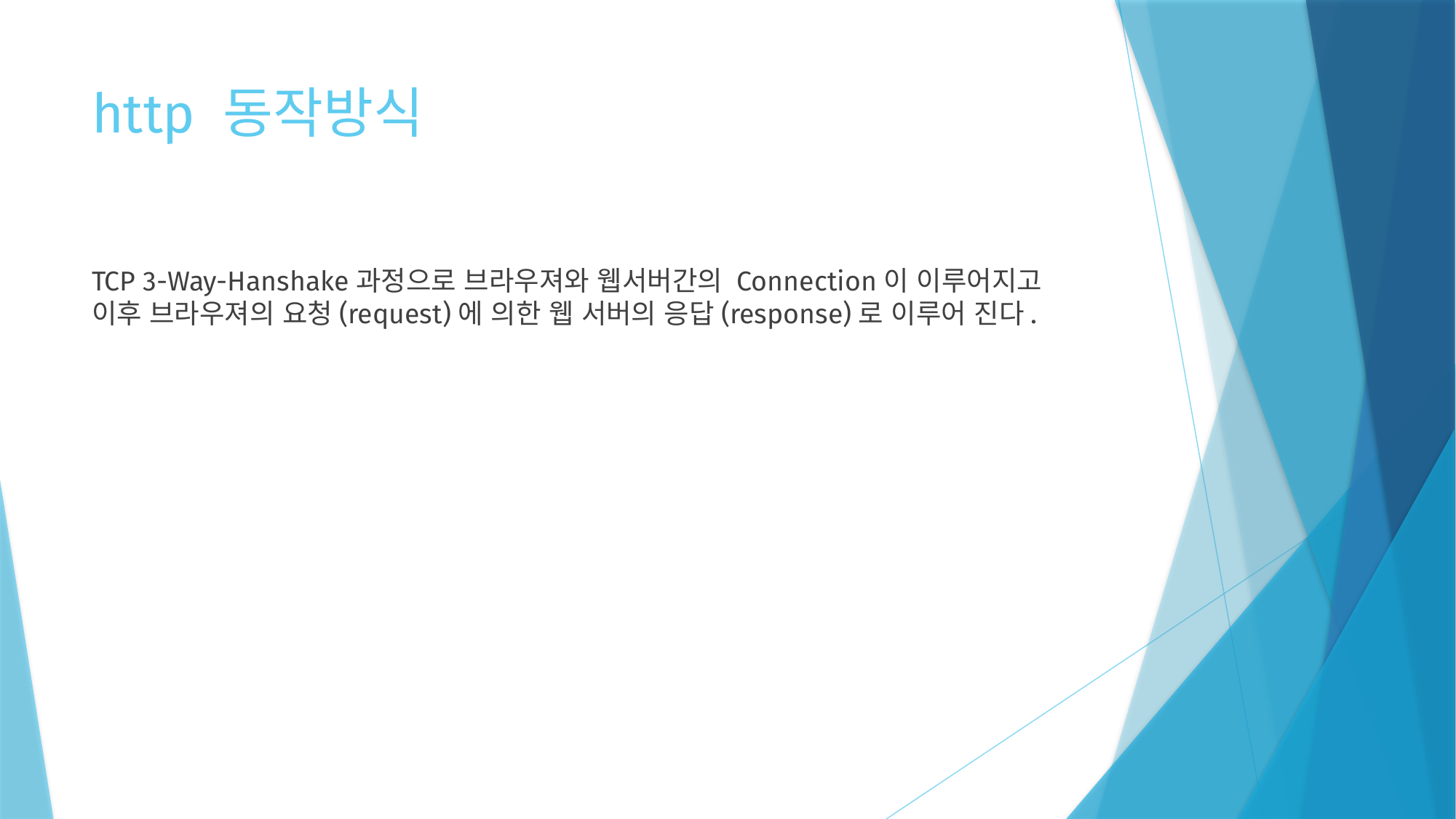

# http 동작방식
TCP 3-Way-Hanshake과정으로 브라우져와 웹서버간의 Connection이 이루어지고 이후 브라우져의 요청(request)에 의한 웹 서버의 응답(response)로 이루어 진다.